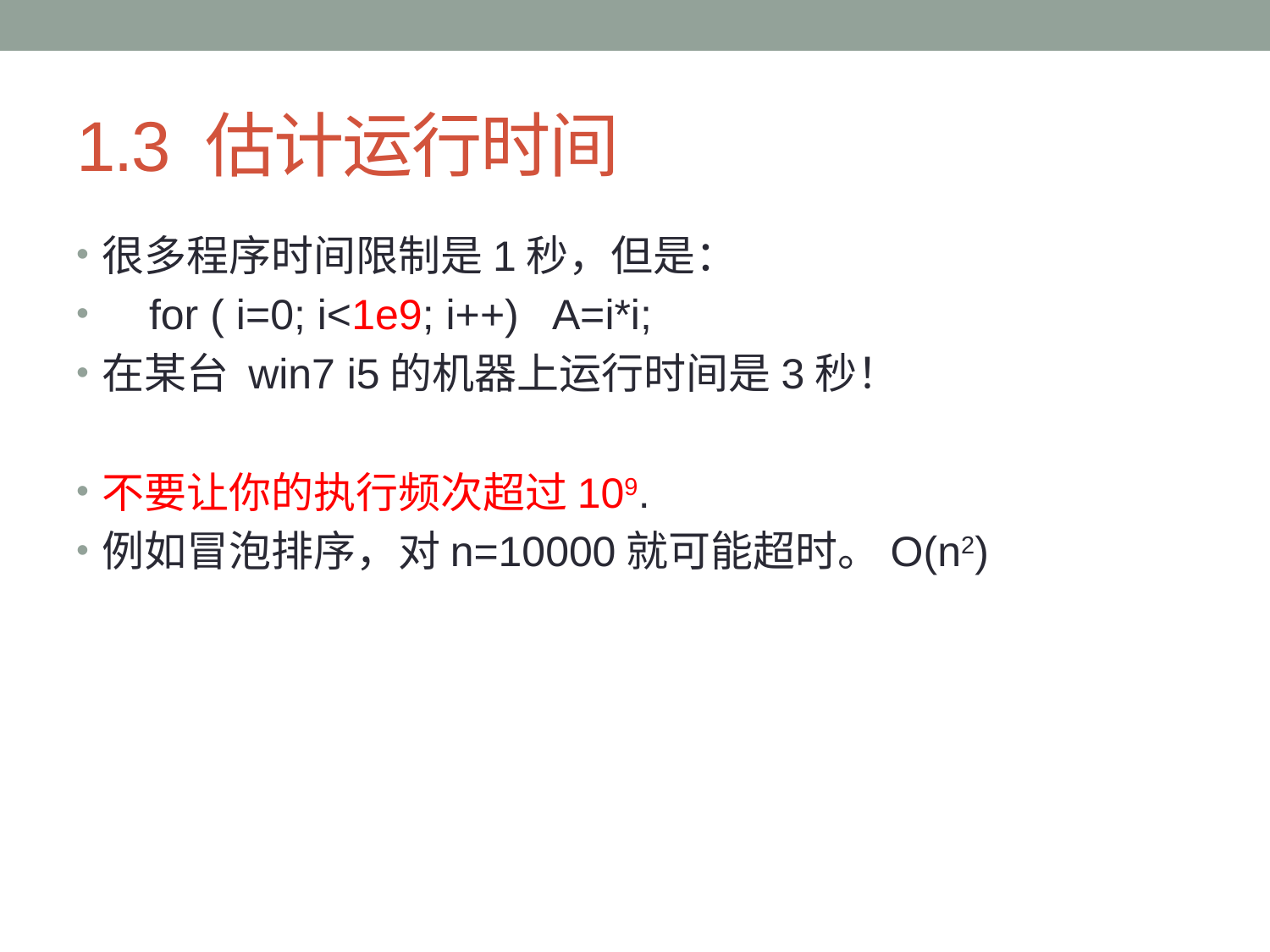

# 1.3 估计运行时间
很多程序时间限制是1秒，但是：
    for ( i=0; i<1e9; i++)   A=i*i;
在某台 win7 i5的机器上运行时间是3秒！

不要让你的执行频次超过109.
例如冒泡排序，对n=10000就可能超时。O(n2)